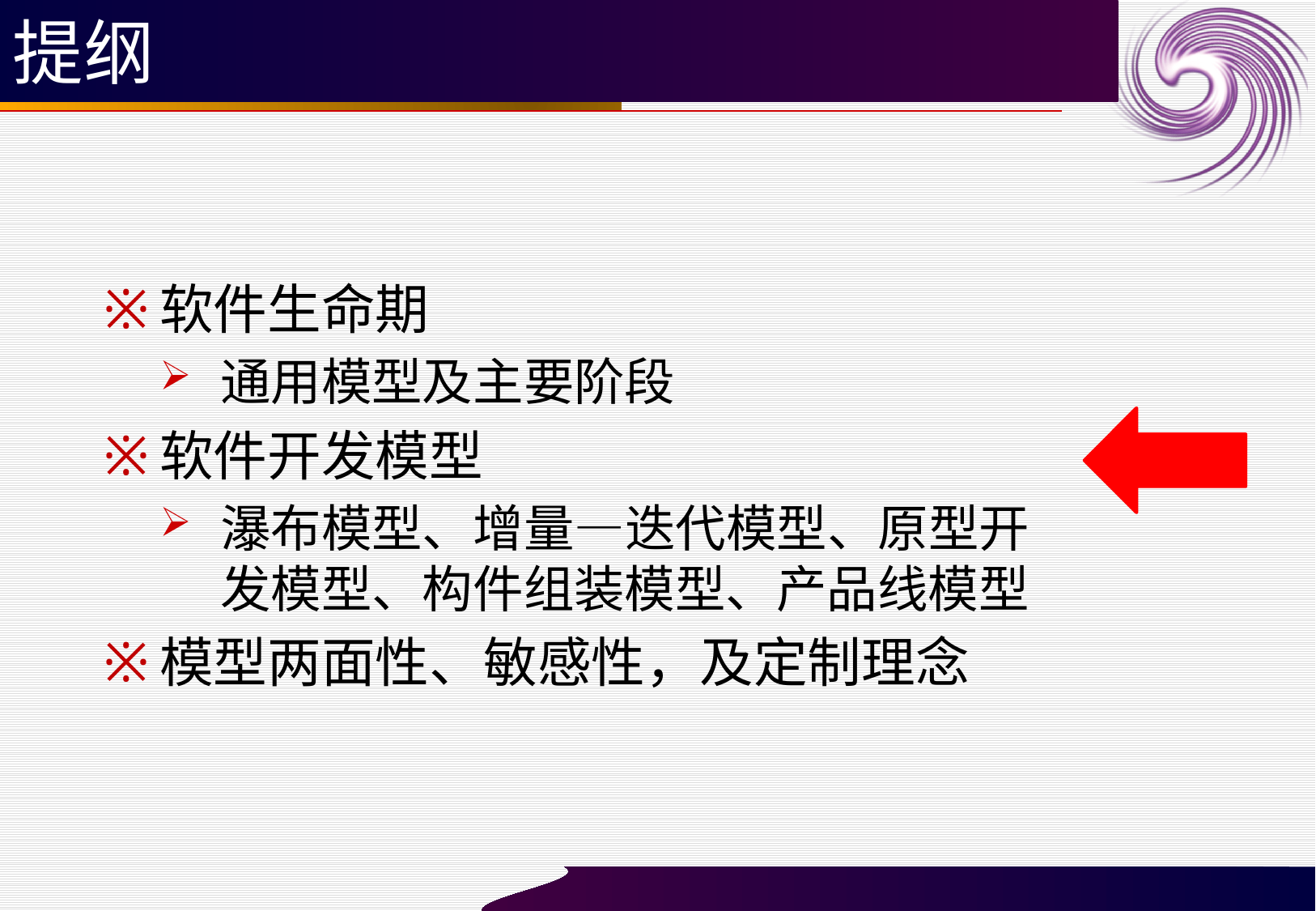

# 提纲
软件生命期
通用模型及主要阶段
软件开发模型
瀑布模型、增量—迭代模型、原型开
发模型、构件组装模型、产品线模型
模型两面性、敏感性，及定制理念